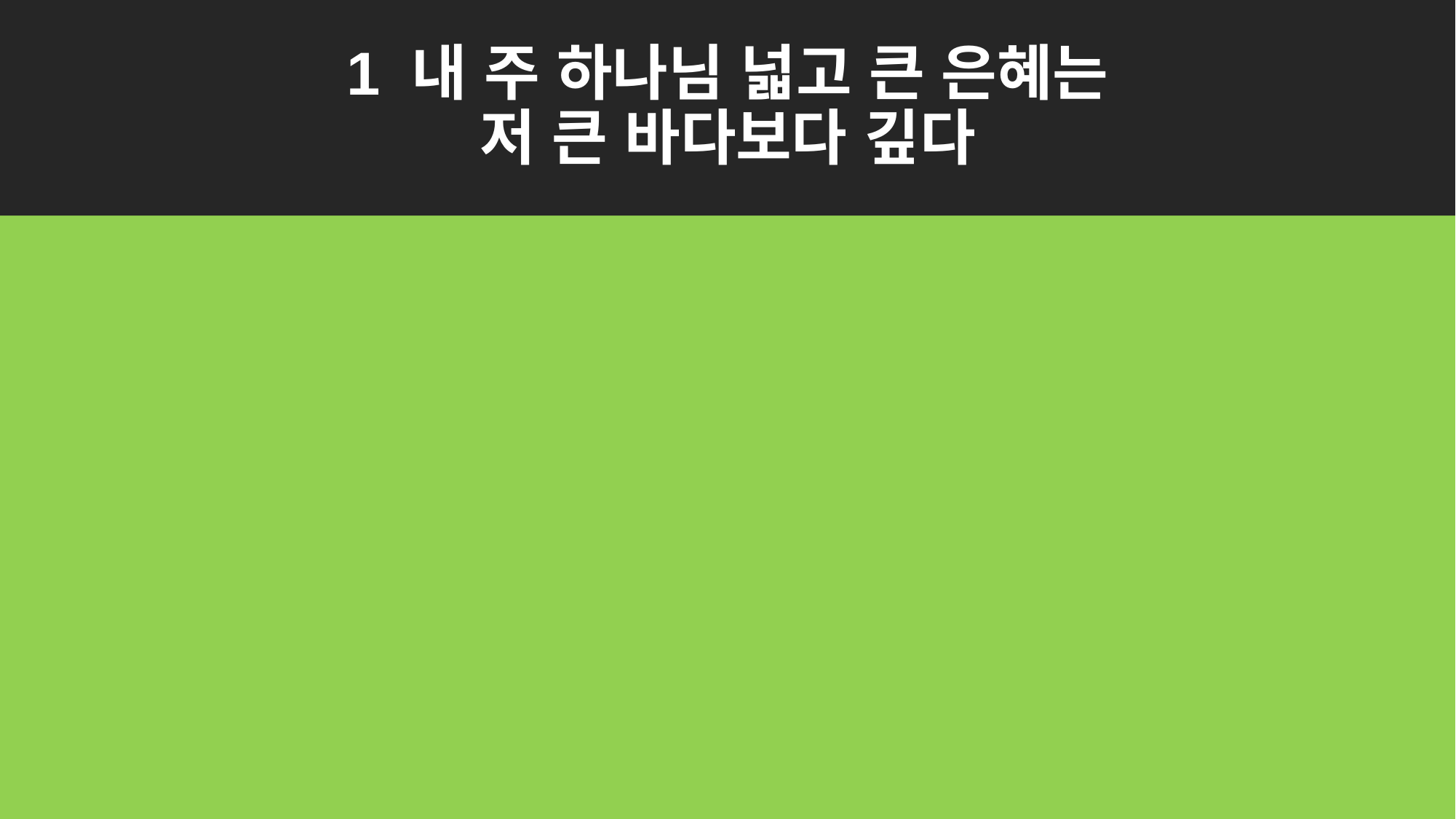

# 1 내 주 하나님 넓고 큰 은혜는 저 큰 바다보다 깊다